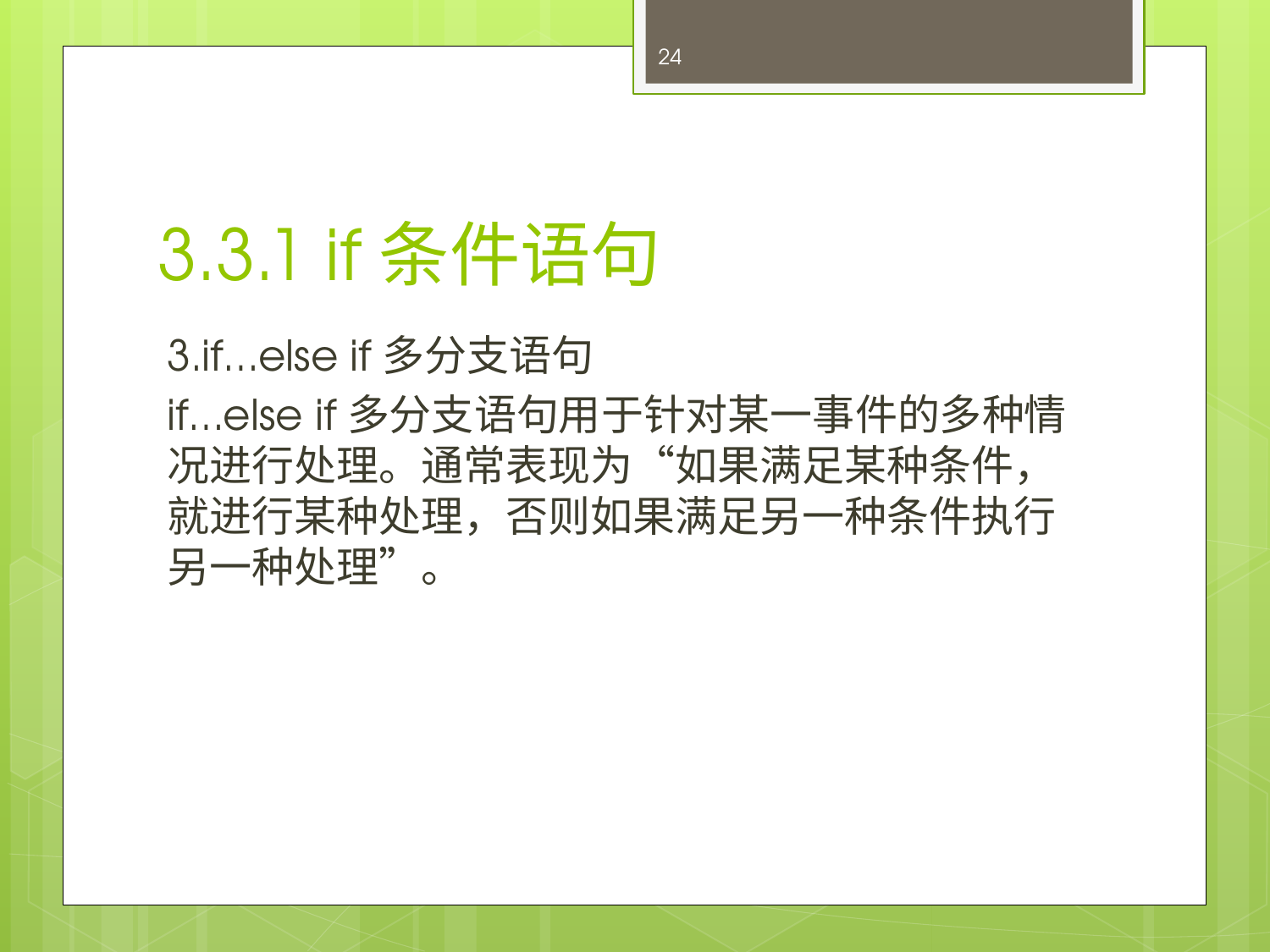

24
# 3.3.1 if条件语句
3.if…else if多分支语句
if…else if多分支语句用于针对某一事件的多种情况进行处理。通常表现为“如果满足某种条件，就进行某种处理，否则如果满足另一种条件执行另一种处理”。